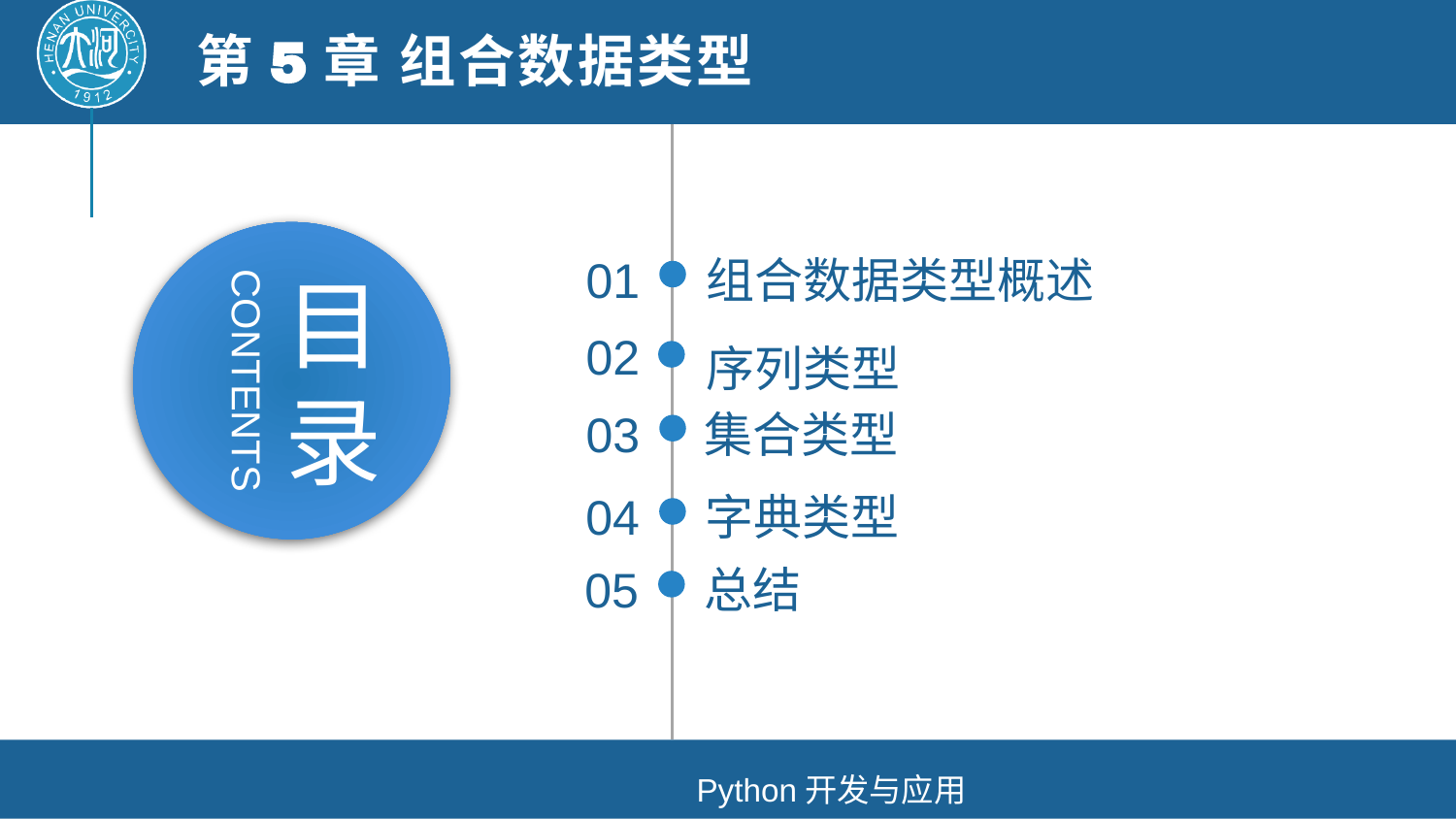

第5章 组合数据类型
01
组合数据类型概述

02
序列类型

03
集合类型

04
字典类型

05
总结

Python开发与应用
2